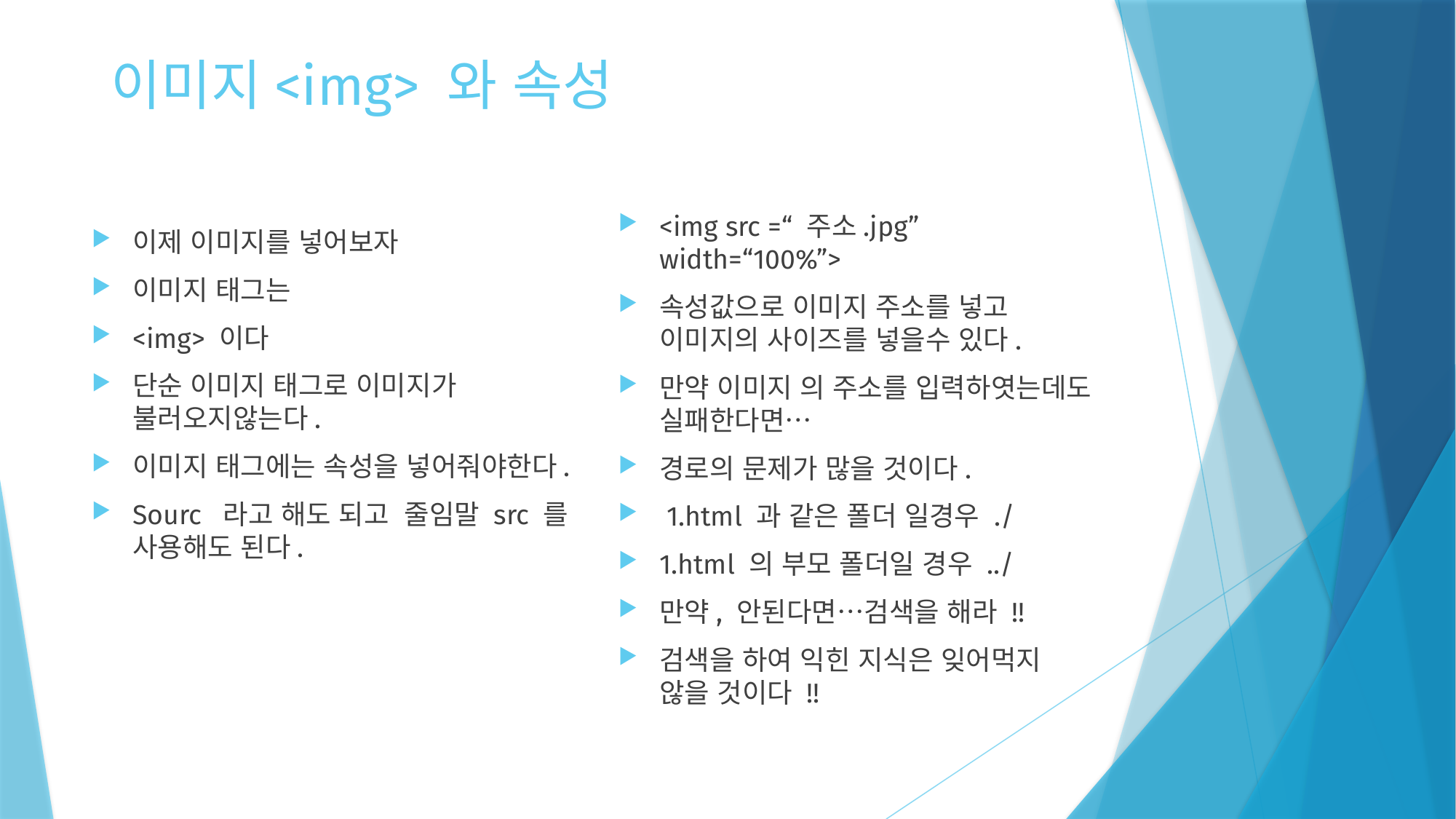

.ng">
# 이미지<img> 와 속성
<img src =“ 주소.jpg” width=“100%”>
속성값으로 이미지 주소를 넣고 이미지의 사이즈를 넣을수 있다.
만약 이미지 의 주소를 입력하엿는데도 실패한다면…
경로의 문제가 많을 것이다.
 1.html 과 같은 폴더 일경우 ./
1.html 의 부모 폴더일 경우 ../
만약, 안된다면…검색을 해라 !!
검색을 하여 익힌 지식은 잊어먹지 않을 것이다 !!
이제 이미지를 넣어보자
이미지 태그는
<img> 이다
단순 이미지 태그로 이미지가 불러오지않는다.
이미지 태그에는 속성을 넣어줘야한다.
Sourc  라고 해도 되고  줄임말 src 를 사용해도 된다.